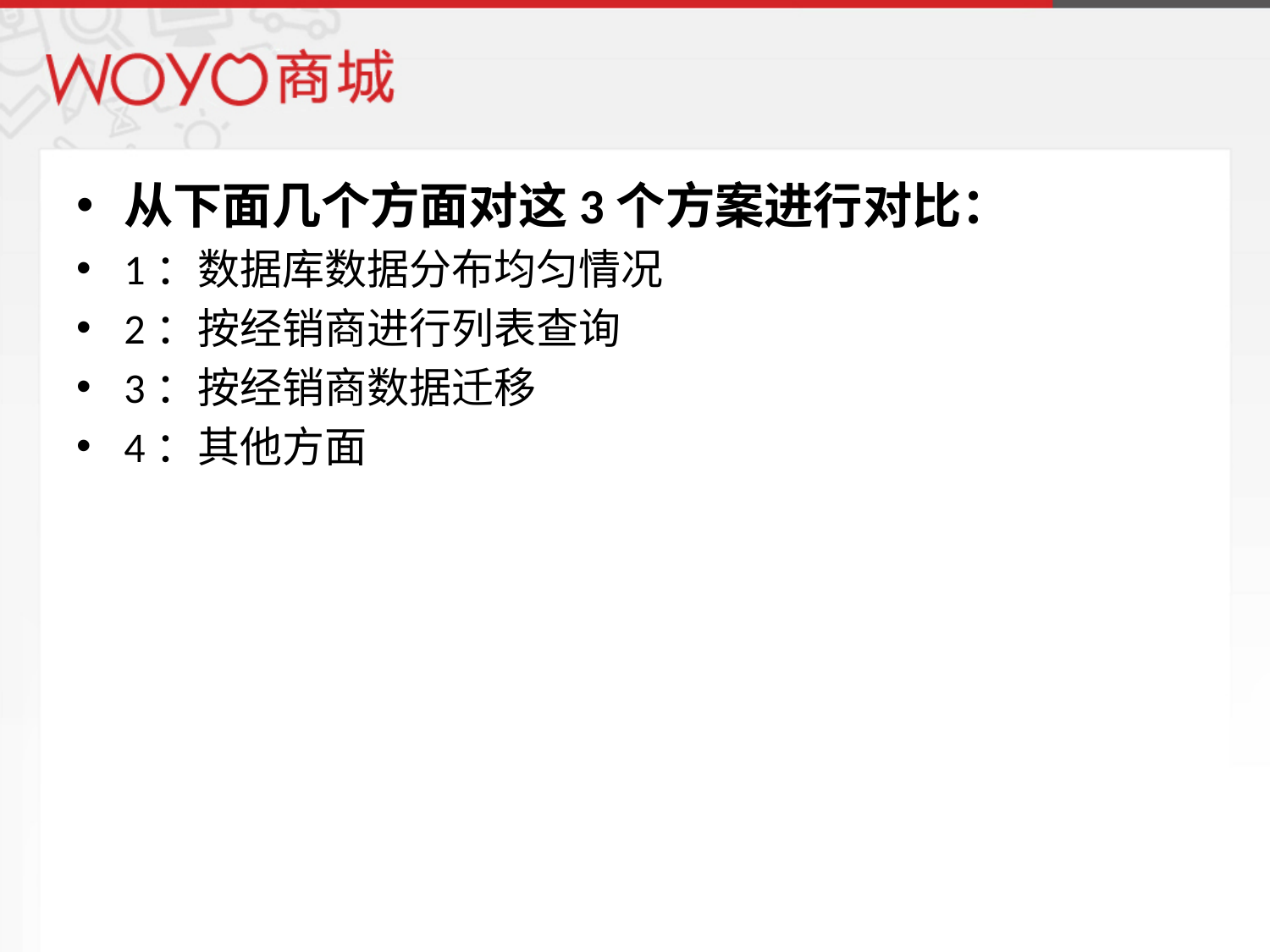

从下面几个方面对这3个方案进行对比：
1：数据库数据分布均匀情况
2：按经销商进行列表查询
3：按经销商数据迁移
4：其他方面